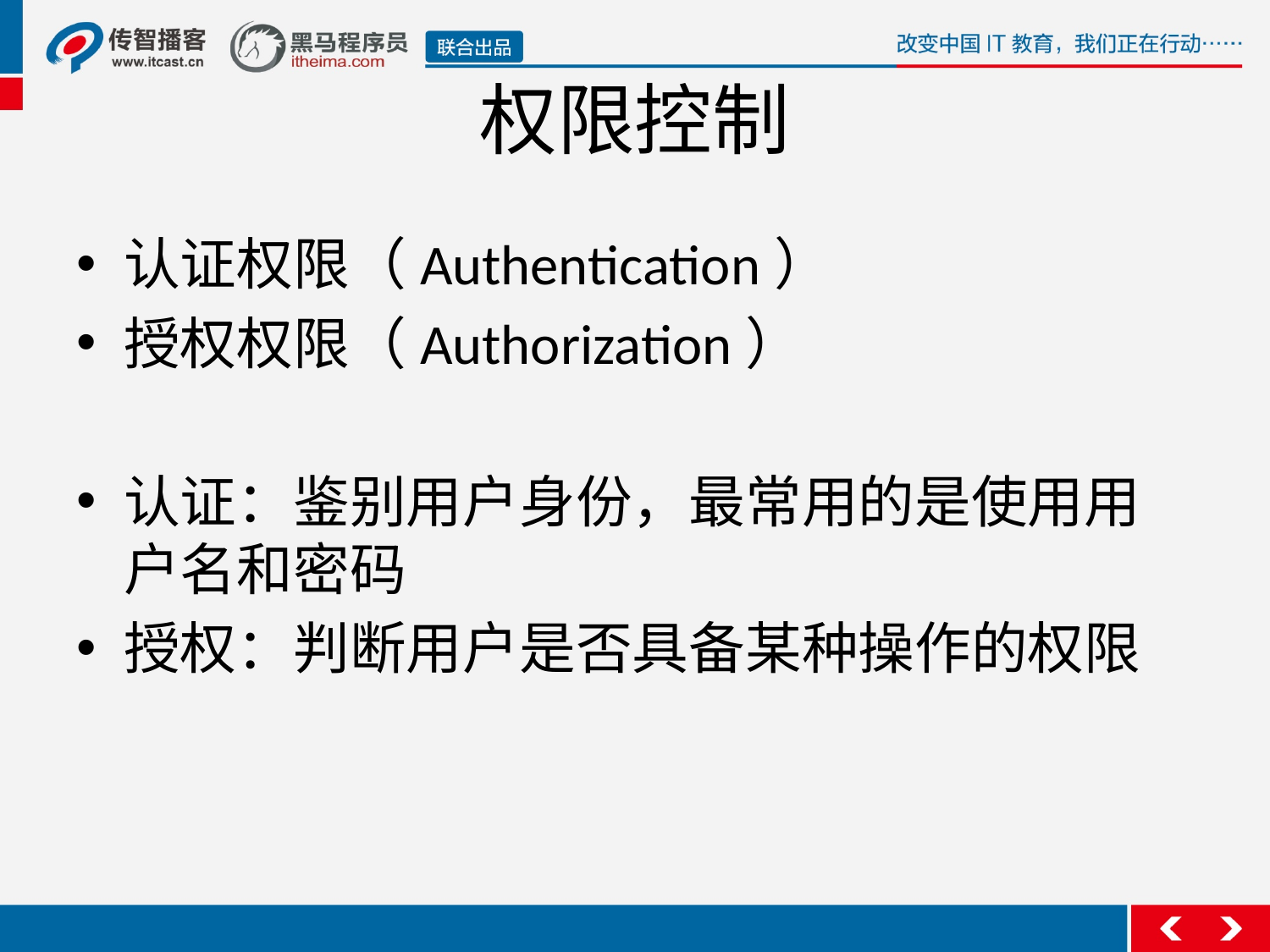

# 权限控制
认证权限（Authentication）
授权权限（Authorization）

认证：鉴别用户身份，最常用的是使用用户名和密码
授权：判断用户是否具备某种操作的权限